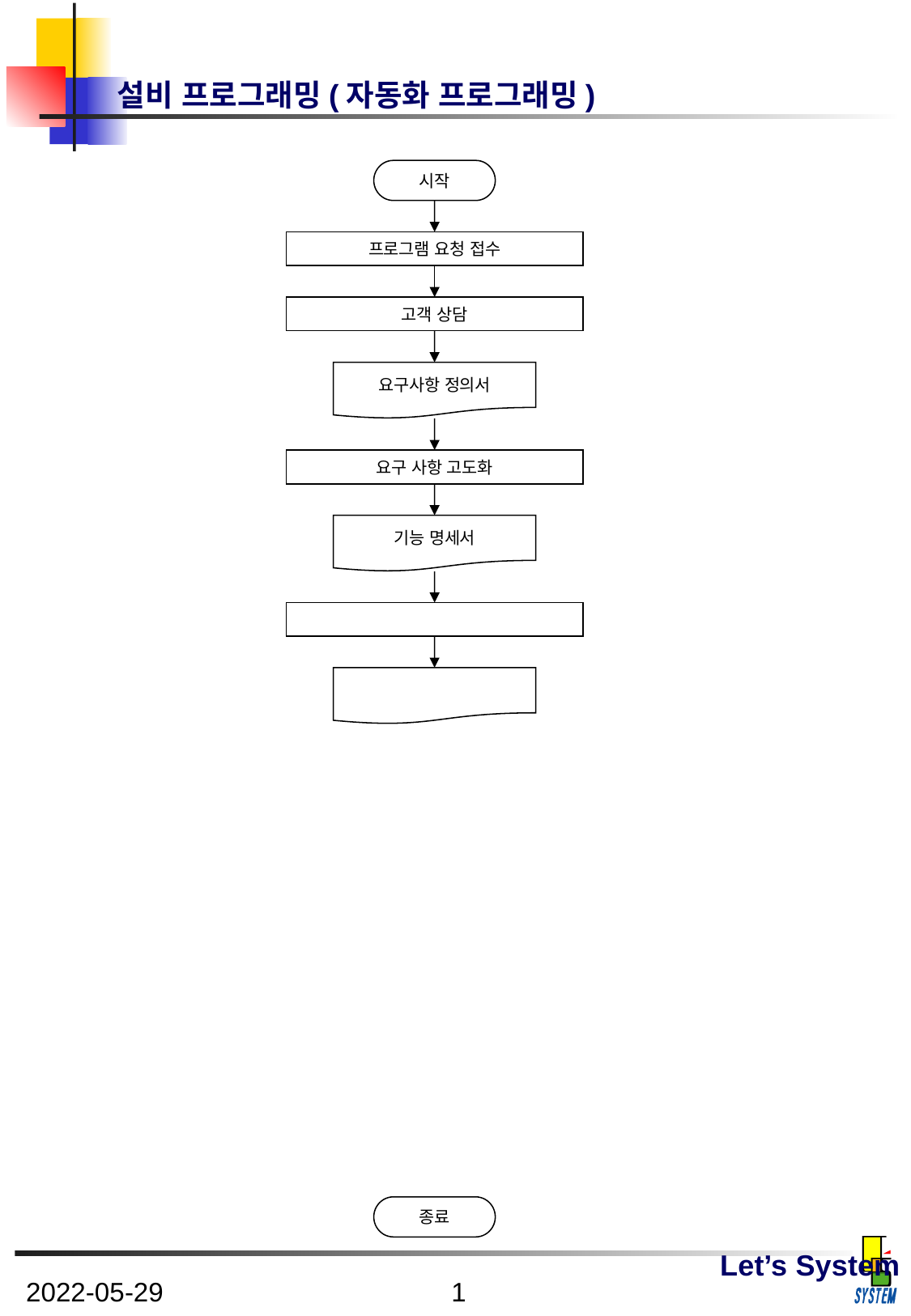

# 설비 프로그래밍(자동화 프로그래밍)
시작
프로그램 요청 접수
고객 상담
요구사항 정의서
요구 사항 고도화
기능 명세서

종료
2022-05-29
1